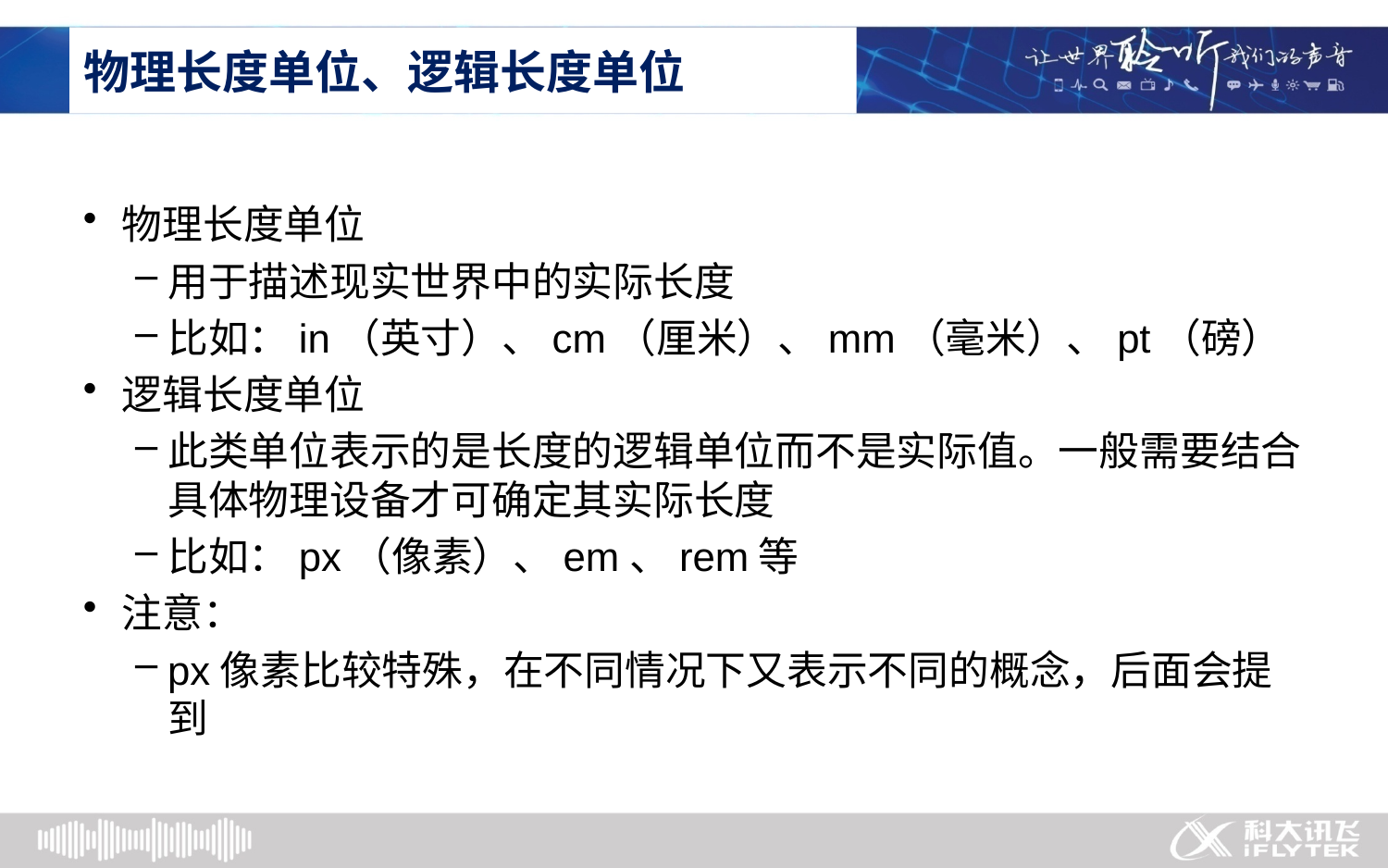

# 物理长度单位、逻辑长度单位

物理长度单位
用于描述现实世界中的实际长度
比如：in（英寸）、cm（厘米）、mm（毫米）、pt（磅）
逻辑长度单位
此类单位表示的是长度的逻辑单位而不是实际值。一般需要结合具体物理设备才可确定其实际长度
比如：px（像素）、em、rem等
注意：
px像素比较特殊，在不同情况下又表示不同的概念，后面会提到